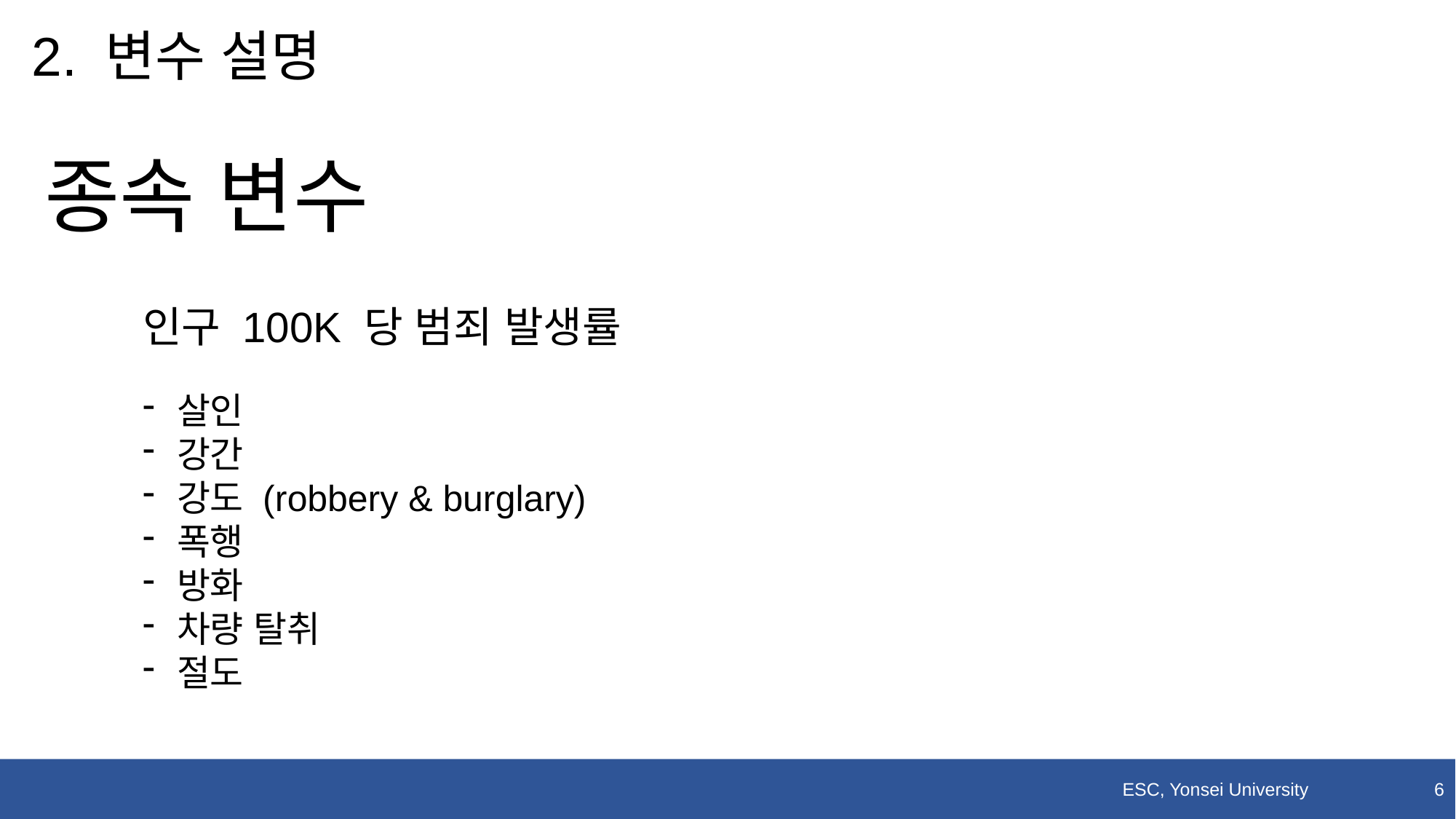

# 2. 변수 설명
종속 변수
인구 100K 당 범죄 발생률

살인
강간
강도 (robbery & burglary)
폭행
방화
차량 탈취
절도

ESC, Yonsei University
6